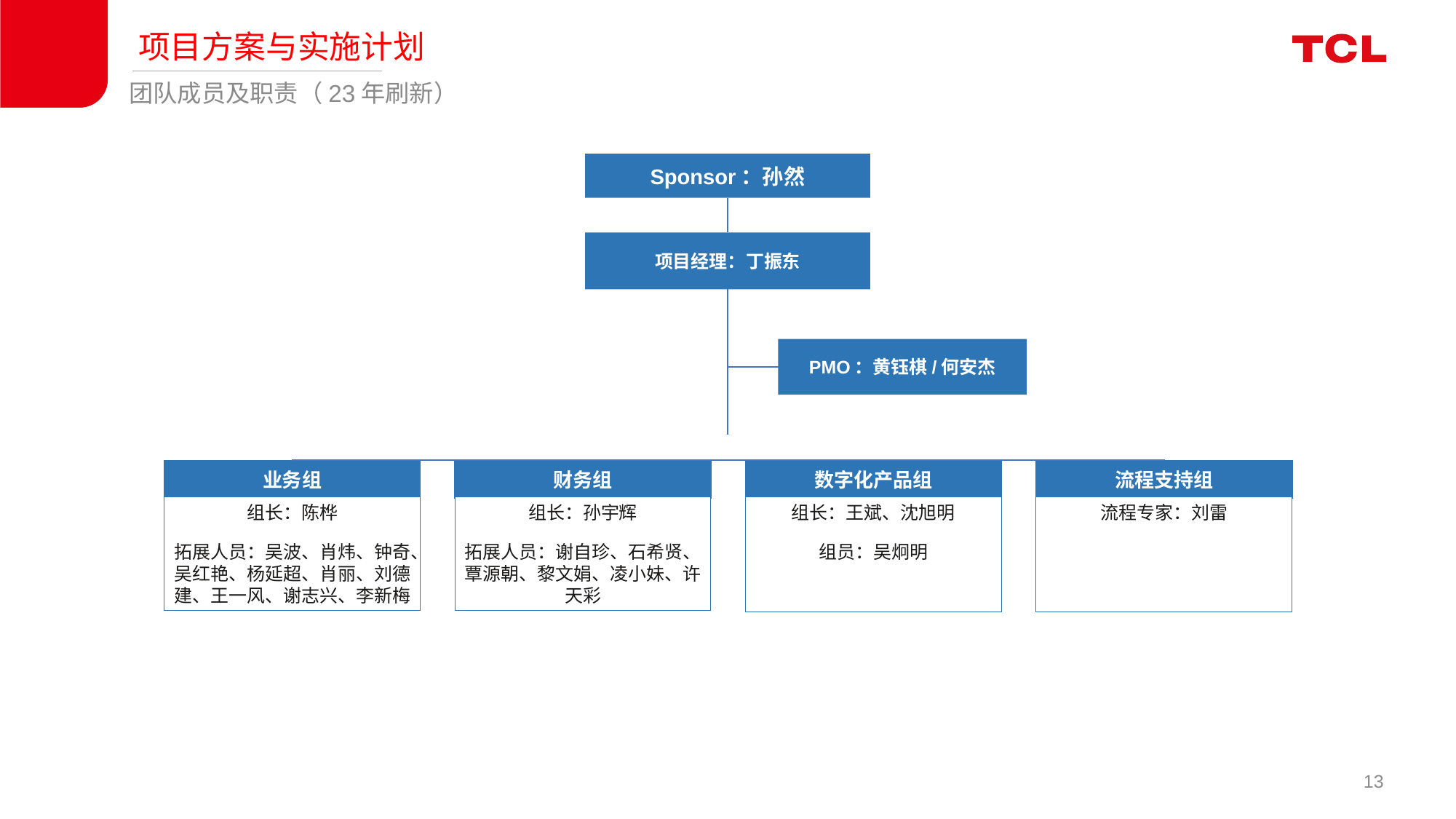

项目方案与实施计划
团队成员及职责（23年刷新）
Sponsor：孙然
项目经理：丁振东
PMO：黄钰棋/何安杰
业务组
财务组
数字化产品组
流程支持组
组长：陈桦
拓展人员：吴波、肖炜、钟奇、吴红艳、杨延超、肖丽、刘德建、王一风、谢志兴、李新梅
组长：孙宇辉
拓展人员：谢自珍、石希贤、覃源朝、黎文娟、凌小妹、许天彩
组长：王斌、沈旭明
组员：吴炯明
流程专家：刘雷
13